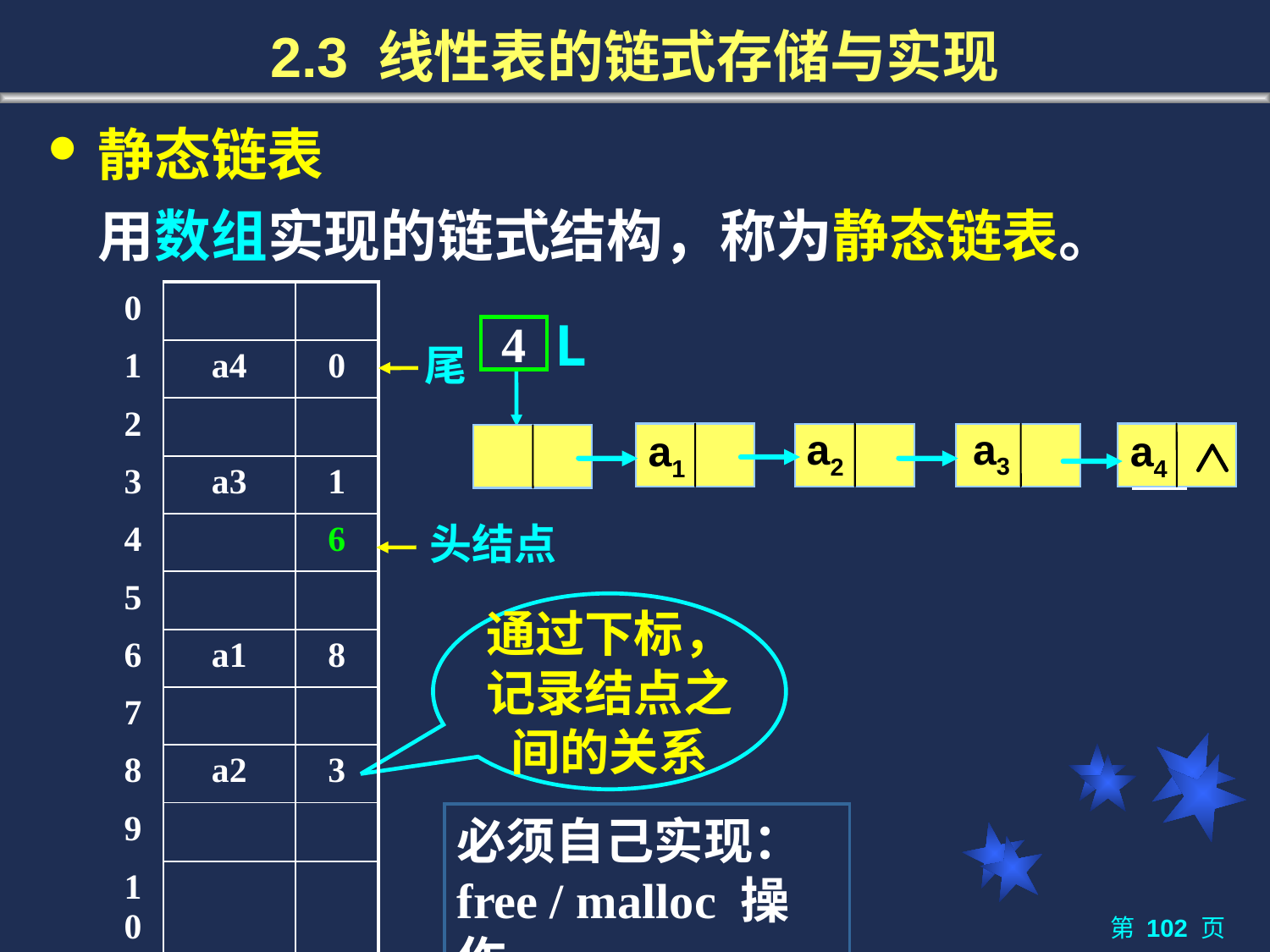

# 2.3 线性表的链式存储与实现
静态链表
	用数组实现的链式结构，称为静态链表。
| 0 |  |  |
| --- | --- | --- |
| 1 | a4 | 0 |
| 2 |  |  |
| 3 | a3 | 1 |
| 4 |  | 6 |
| 5 |  |  |
| 6 | a1 | 8 |
| 7 |  |  |
| 8 | a2 | 3 |
| 9 |  |  |
| 10 |  |  |
L
4
尾

a3

a2

a1

a4

n

头结点

通过下标，记录结点之间的关系
必须自己实现：free / malloc 操作
第 102 页